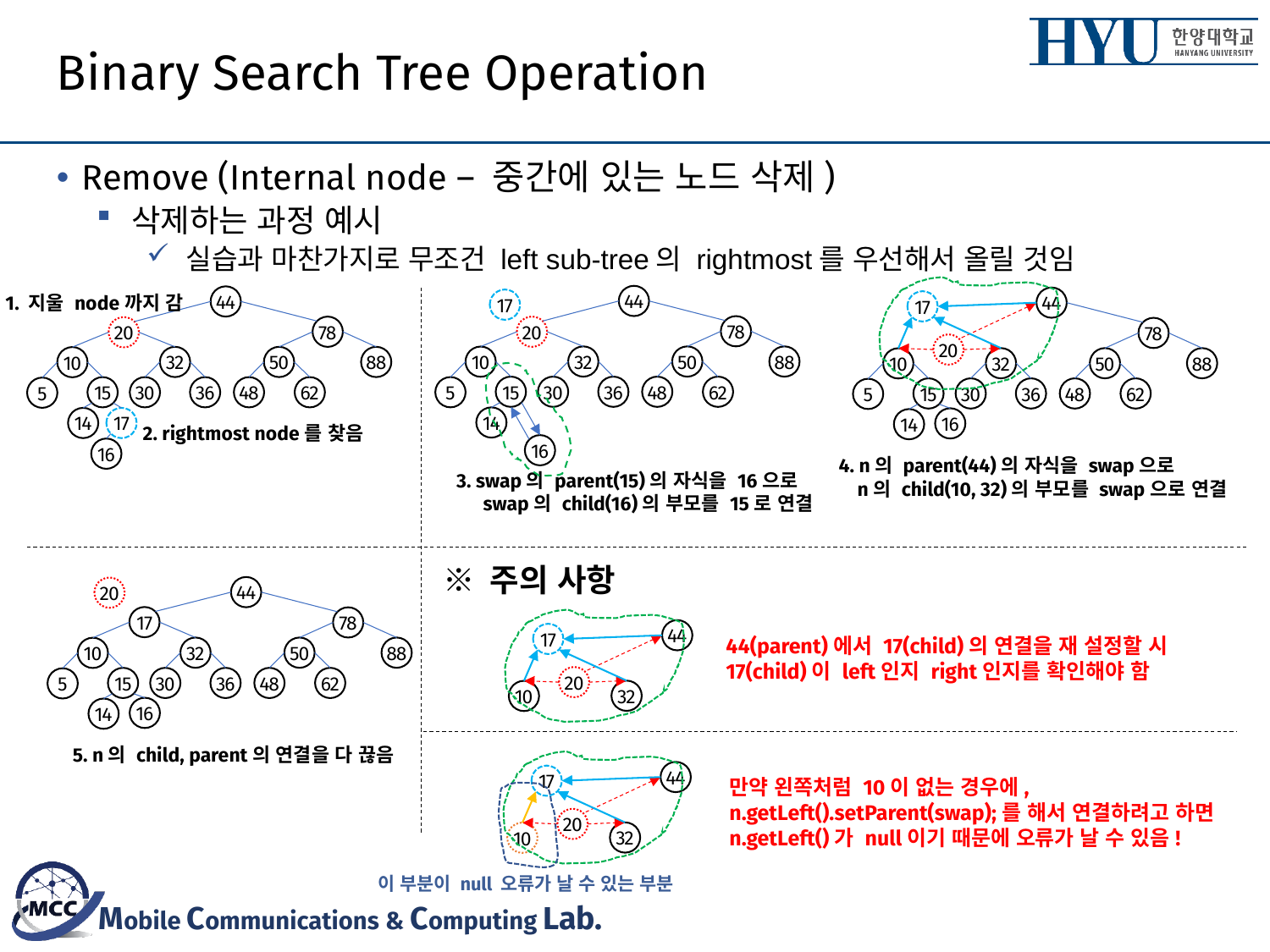

# Binary Search Tree Operation

Remove (Internal node – 중간에 있는 노드 삭제)
삭제하는 과정 예시
실습과 마찬가지로 무조건 left sub-tree의 rightmost를 우선해서 올릴 것임

44
17
78
20
32
50
88
10
36
30
15
48
62
5
16
14
1. 지울 node까지 감
44
17
78
20
32
50
88
10

36
30
15
48
62
5
14
16
44
78
20
32
50
88
10
36
30
15
48
62
5
14
17
16
2. rightmost node를 찾음
4. n의 parent(44)의 자식을 swap으로
    n의 child(10, 32)의 부모를 swap으로 연결
3. swap의 parent(15)의 자식을 16으로
    swap의 child(16)의 부모를 15로 연결
※ 주의 사항
44
20
17
78
32
50
88
10
36
30
15
48
62
5
16
14

44
17
20
32
10
44(parent)에서 17(child)의 연결을 재 설정할 시
17(child)이 left인지 right인지를 확인해야 함
5. n의 child, parent의 연결을 다 끊음

44
17
20
32
10
만약 왼쪽처럼 10이 없는 경우에,
n.getLeft().setParent(swap);를 해서 연결하려고 하면
n.getLeft()가 null이기 때문에 오류가 날 수 있음!

이 부분이 null 오류가 날 수 있는 부분